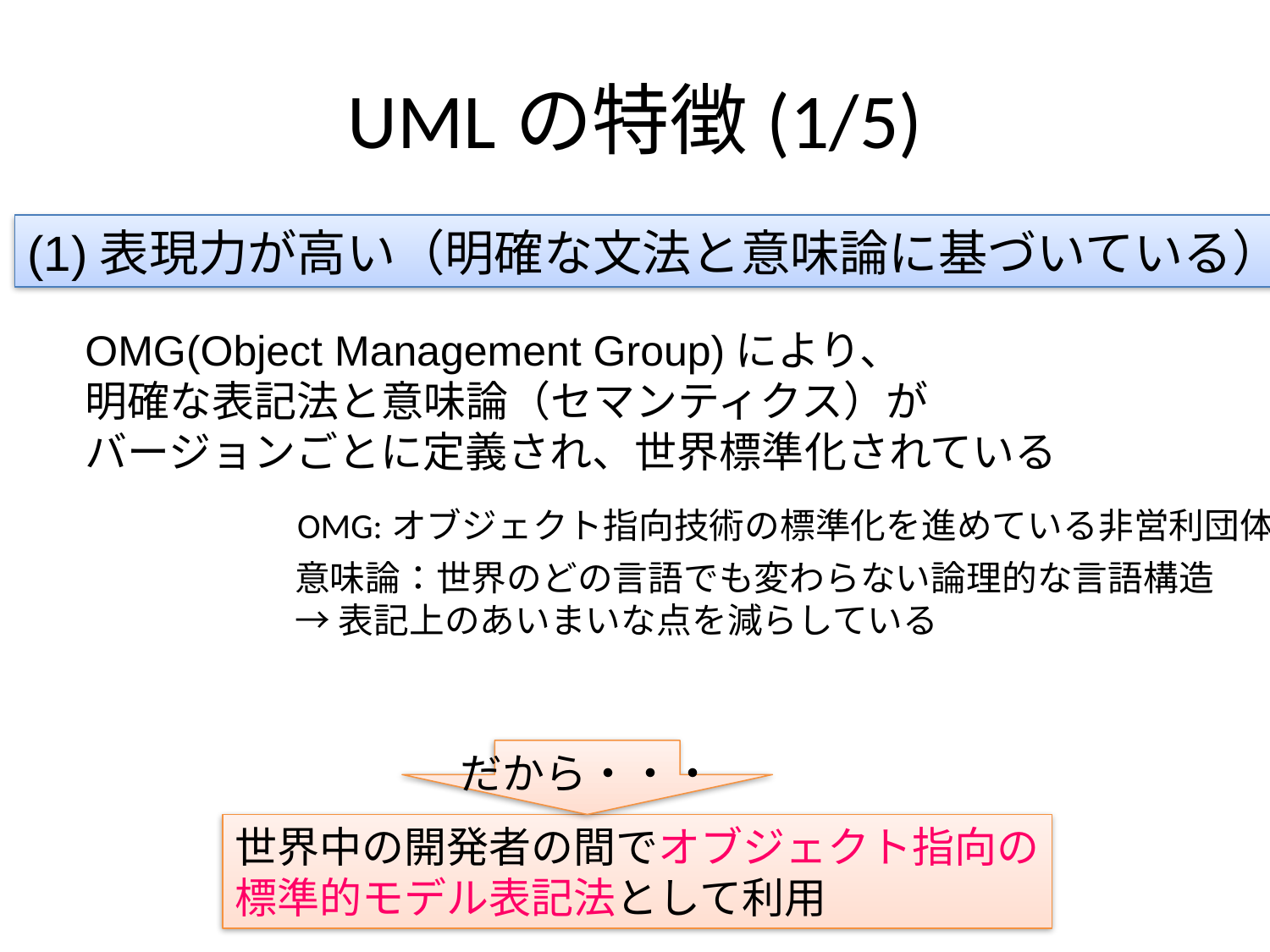

# UMLの特徴(1/5)
(1)表現力が高い（明確な文法と意味論に基づいている）
OMG(Object Management Group)により、
明確な表記法と意味論（セマンティクス）が
バージョンごとに定義され、世界標準化されている
OMG:オブジェクト指向技術の標準化を進めている非営利団体
意味論：世界のどの言語でも変わらない論理的な言語構造
→表記上のあいまいな点を減らしている

だから・・・
世界中の開発者の間でオブジェクト指向の
標準的モデル表記法として利用